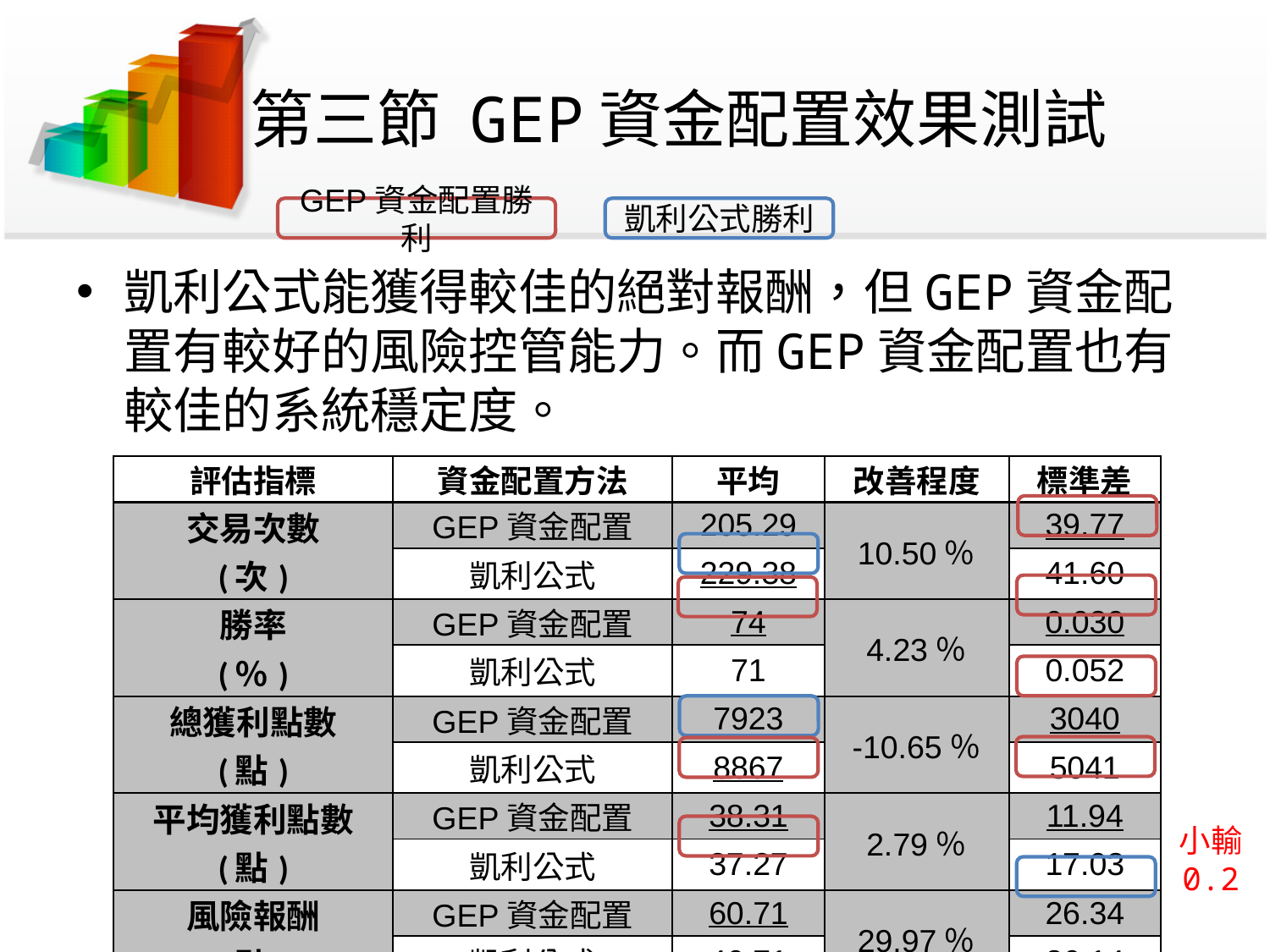

# 第三節 GEP資金配置效果測試
GEP資金配置勝利
凱利公式勝利
凱利公式能獲得較佳的絕對報酬，但GEP資金配置有較好的風險控管能力。而GEP資金配置也有較佳的系統穩定度。
| 評估指標 | 資金配置方法 | 平均 | 改善程度 | 標準差 |
| --- | --- | --- | --- | --- |
| 交易次數 (次) | GEP資金配置 | 205.29 | 10.50％ | 39.77 |
|  | 凱利公式 | 229.38 |  | 41.60 |
| 勝率 (％) | GEP資金配置 | 74 | 4.23％ | 0.030 |
|  | 凱利公式 | 71 |  | 0.052 |
| 總獲利點數 (點) | GEP資金配置 | 7923 | -10.65％ | 3040 |
|  | 凱利公式 | 8867 |  | 5041 |
| 平均獲利點數 (點) | GEP資金配置 | 38.31 | 2.79％ | 11.94 |
|  | 凱利公式 | 37.27 |  | 17.03 |
| 風險報酬 (點) | GEP資金配置 | 60.71 | 29.97％ | 26.34 |
|  | 凱利公式 | 46.71 |  | 26.14 |
| GEP資金配置較凱利公式模型總改善程度 |  |  | 13.38% |  |

小輸
0.2